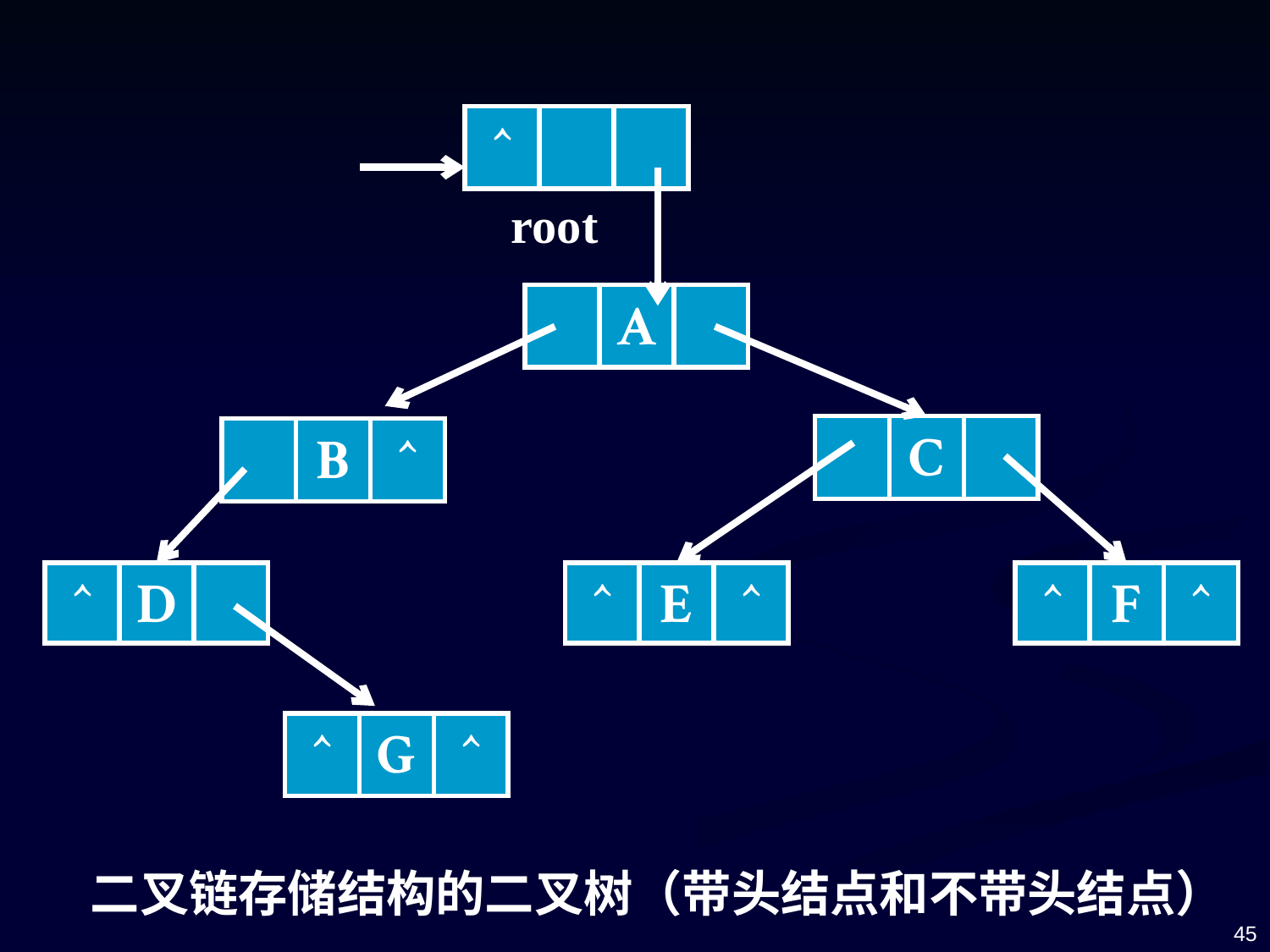

| ^ |  |  |
| --- | --- | --- |
root
|  | A |  |
| --- | --- | --- |
|  | C |  |
| --- | --- | --- |
|  | B | ^ |
| --- | --- | --- |
| ^ | D |  |
| --- | --- | --- |
| ^ | E | ^ |
| --- | --- | --- |
| ^ | F | ^ |
| --- | --- | --- |
| ^ | G | ^ |
| --- | --- | --- |
二叉链存储结构的二叉树（带头结点和不带头结点）
45